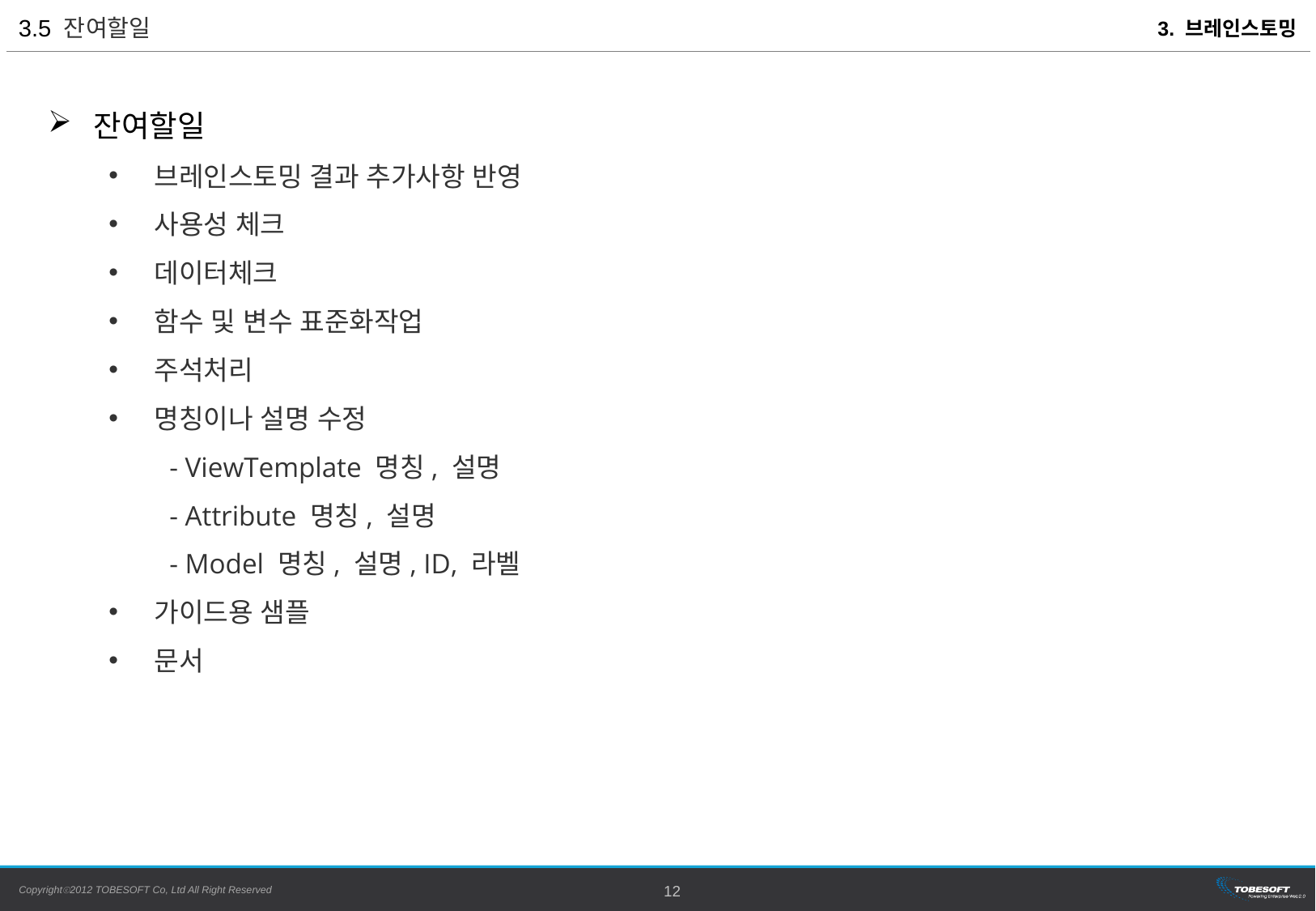

3.5 잔여할일
3. 브레인스토밍
잔여할일
브레인스토밍 결과 추가사항 반영
사용성 체크
데이터체크
함수 및 변수 표준화작업
주석처리
명칭이나 설명 수정
- ViewTemplate 명칭, 설명
- Attribute 명칭, 설명
- Model 명칭, 설명, ID, 라벨
가이드용 샘플
문서